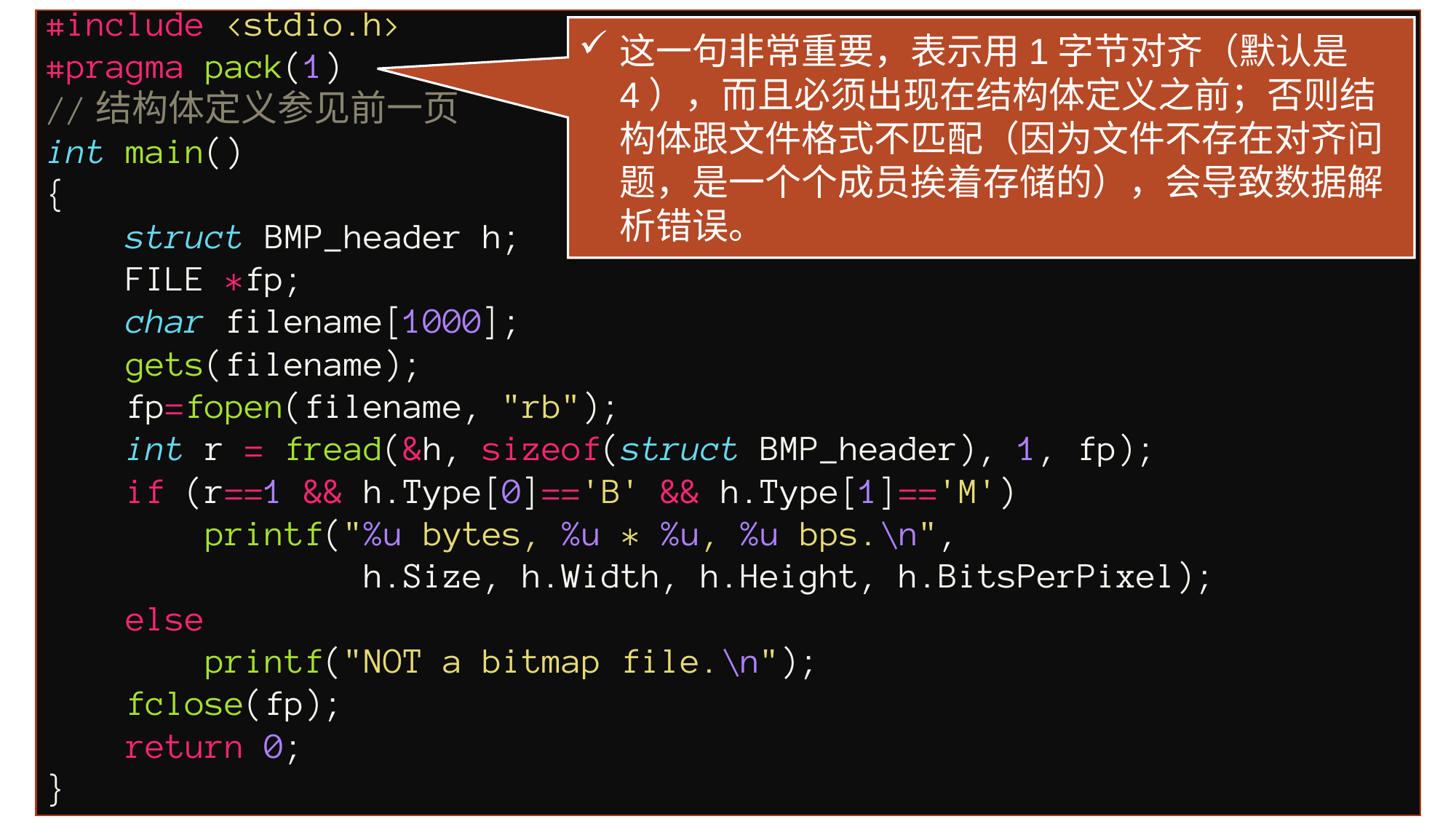

#include <stdio.h>
#pragma pack(1)
//结构体定义参见前一页
int main()
{
    struct BMP_header h;
    FILE *fp;
    char filename[1000];
    gets(filename);
    fp=fopen(filename, "rb");
    int r = fread(&h, sizeof(struct BMP_header), 1, fp);
    if (r==1 && h.Type[0]=='B' && h.Type[1]=='M')
        printf("%u bytes, %u * %u, %u bps.\n",
                h.Size, h.Width, h.Height, h.BitsPerPixel);
    else
        printf("NOT a bitmap file.\n");
    fclose(fp);
    return 0;
}
这一句非常重要，表示用1字节对齐（默认是4），而且必须出现在结构体定义之前；否则结构体跟文件格式不匹配（因为文件不存在对齐问题，是一个个成员挨着存储的），会导致数据解析错误。